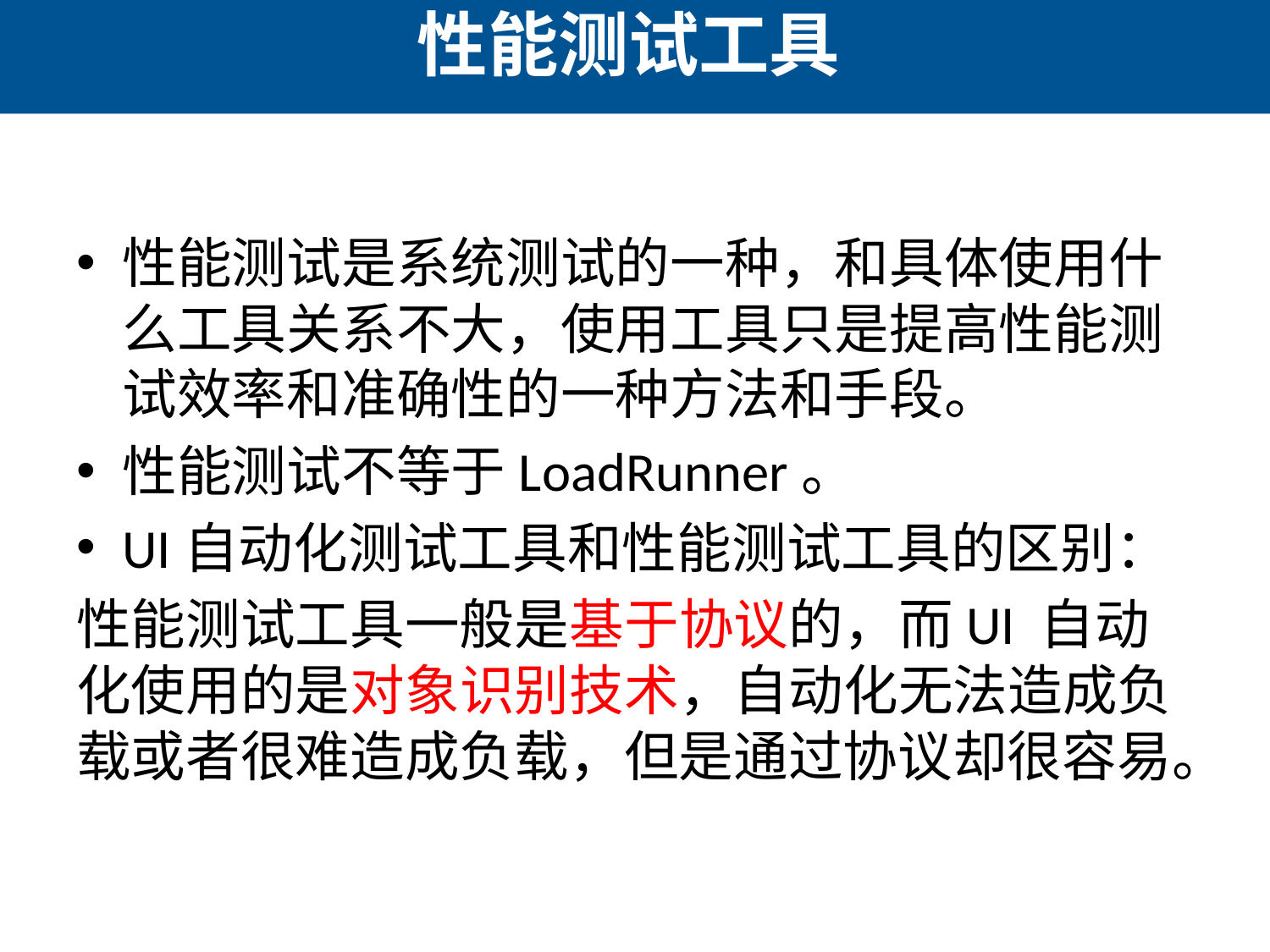

# 性能测试工具
性能测试是系统测试的一种，和具体使用什么工具关系不大，使用工具只是提高性能测试效率和准确性的一种方法和手段。
性能测试不等于LoadRunner。
UI自动化测试工具和性能测试工具的区别：
性能测试工具一般是基于协议的，而UI 自动化使用的是对象识别技术，自动化无法造成负载或者很难造成负载，但是通过协议却很容易。